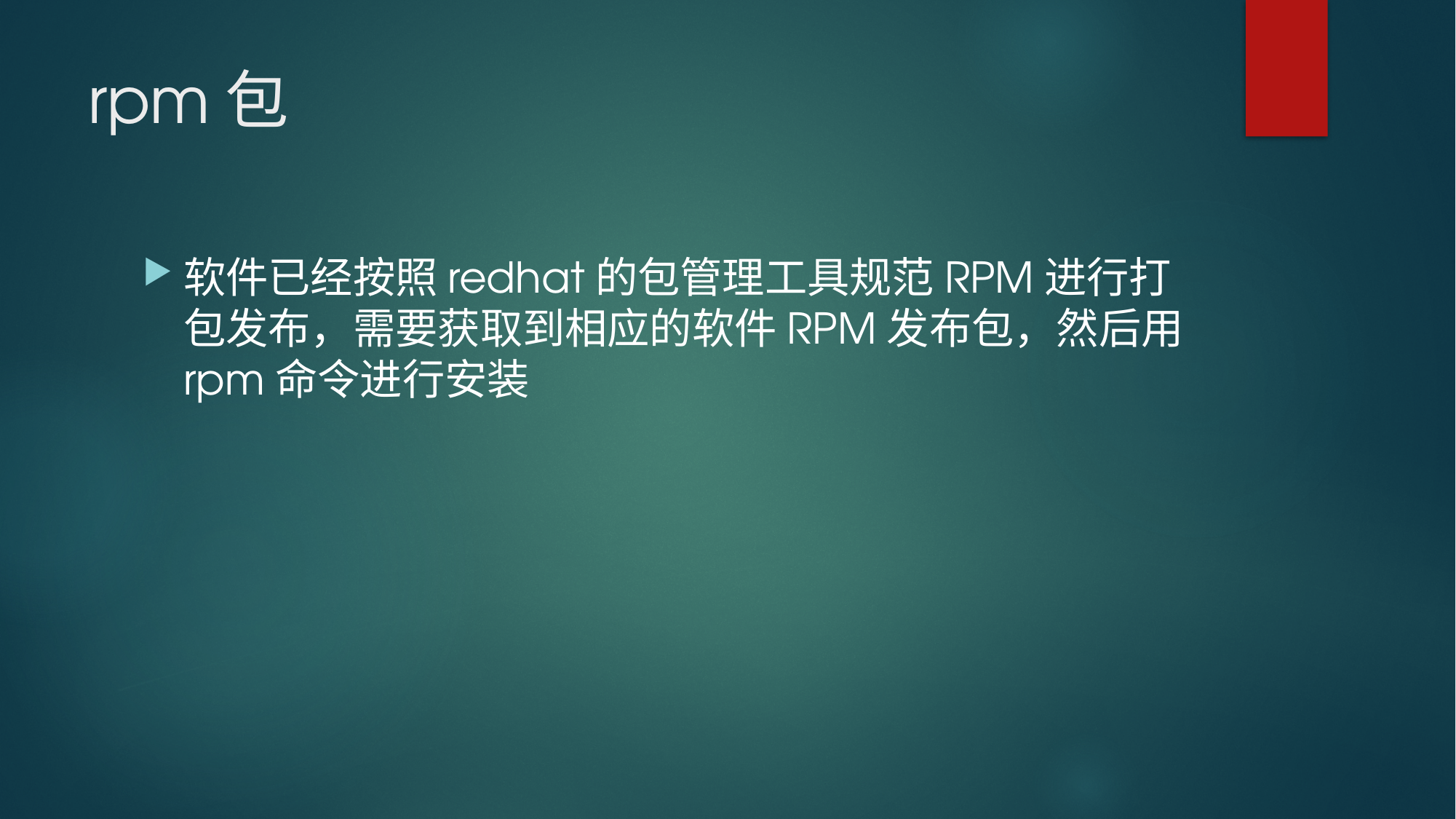

# rpm包
软件已经按照redhat的包管理工具规范RPM进行打包发布，需要获取到相应的软件RPM发布包，然后用rpm命令进行安装